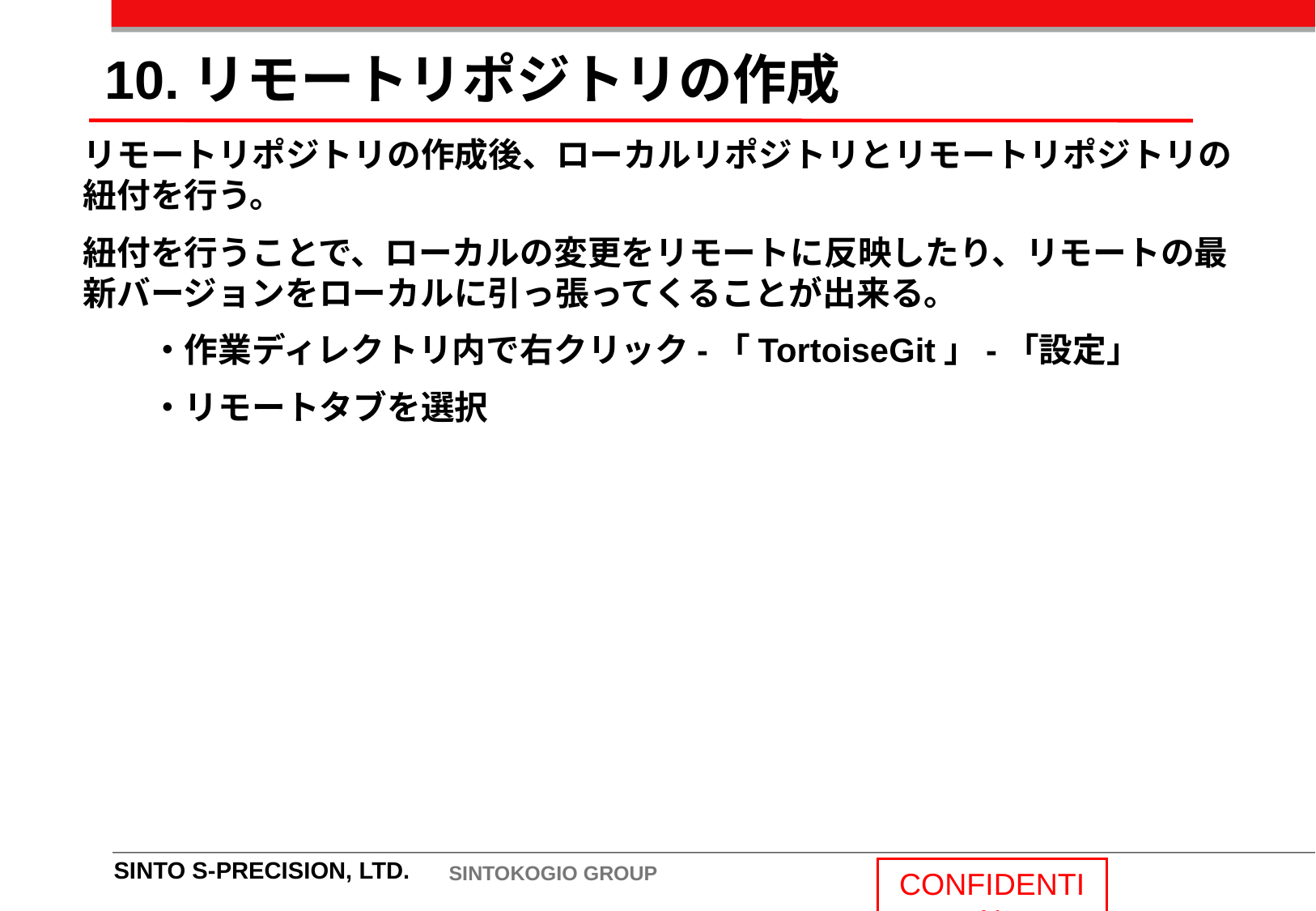

10.リモートリポジトリの作成

リモートリポジトリの作成後、ローカルリポジトリとリモートリポジトリの紐付を行う。
紐付を行うことで、ローカルの変更をリモートに反映したり、リモートの最新バージョンをローカルに引っ張ってくることが出来る。
　　・作業ディレクトリ内で右クリック-「TortoiseGit」-「設定」
　　・リモートタブを選択

SINTO S-PRECISION, LTD.
SINTOKOGIO GROUP
CONFIDENTIAL